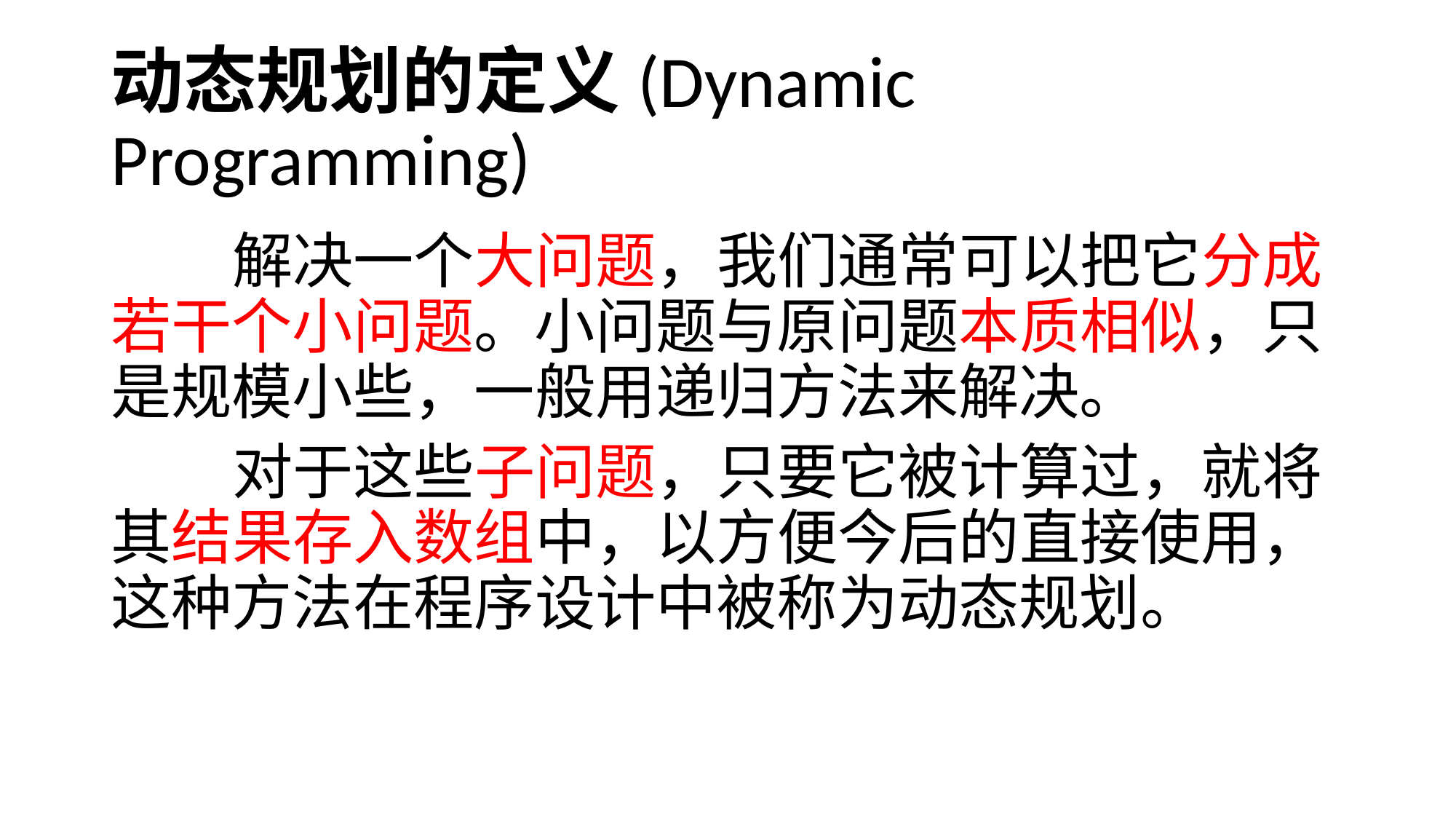

# 动态规划的定义(Dynamic Programming)
解决一个大问题，我们通常可以把它分成若干个小问题。小问题与原问题本质相似，只是规模小些，一般用递归方法来解决。
对于这些子问题，只要它被计算过，就将其结果存入数组中，以方便今后的直接使用，这种方法在程序设计中被称为动态规划。